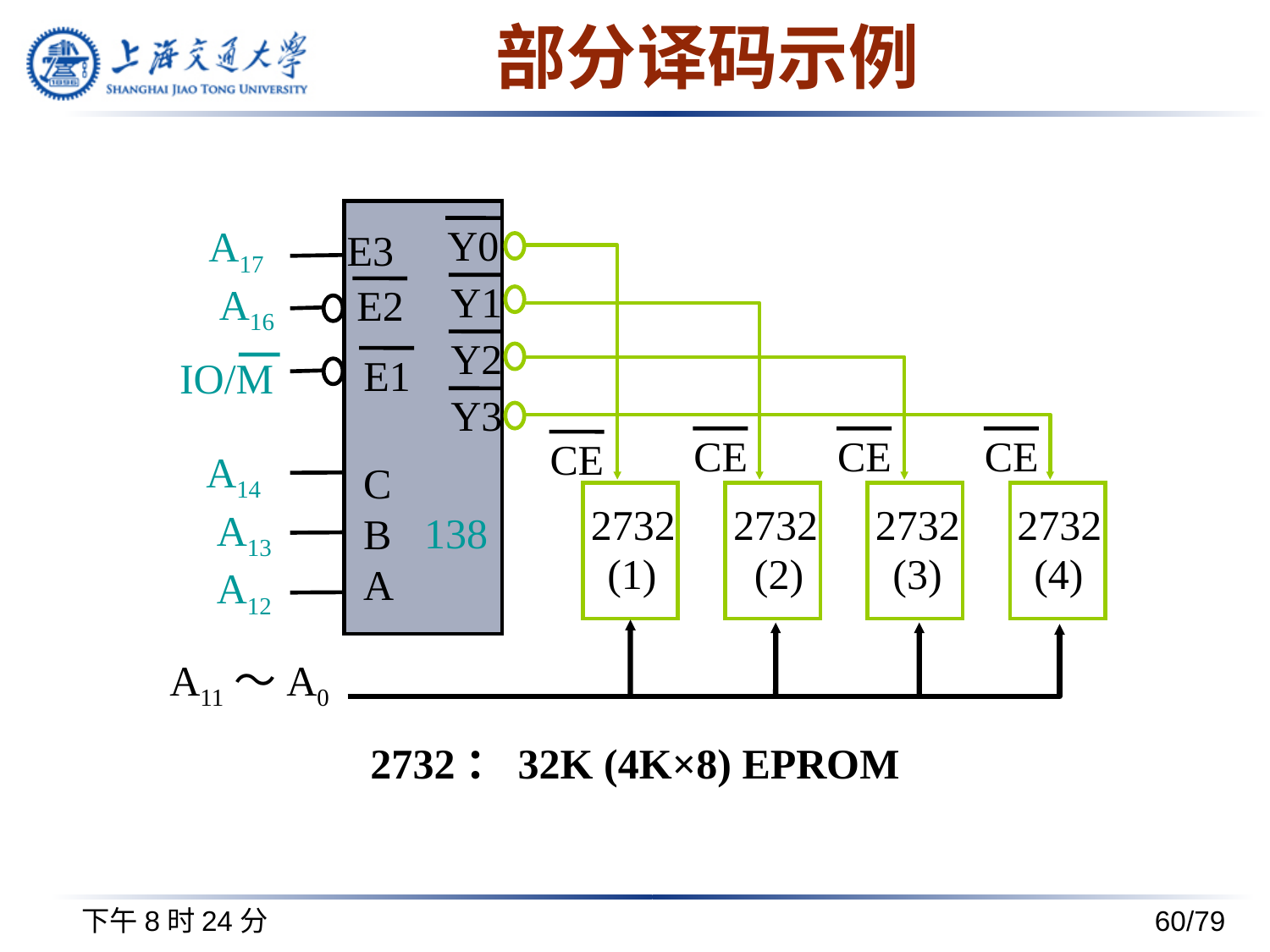

# 部分译码示例

Y0

A17
A16
E3

Y1

E2

Y2

E1

IO/M

Y3

CE

CE

CE

CE

A14
A13
A12
C
B
A

2732
2732
2732
2732
138
(1)
(2)
(3)
(4)

A11～A0
2732：32K (4K×8) EPROM
下午8时24分
60/79